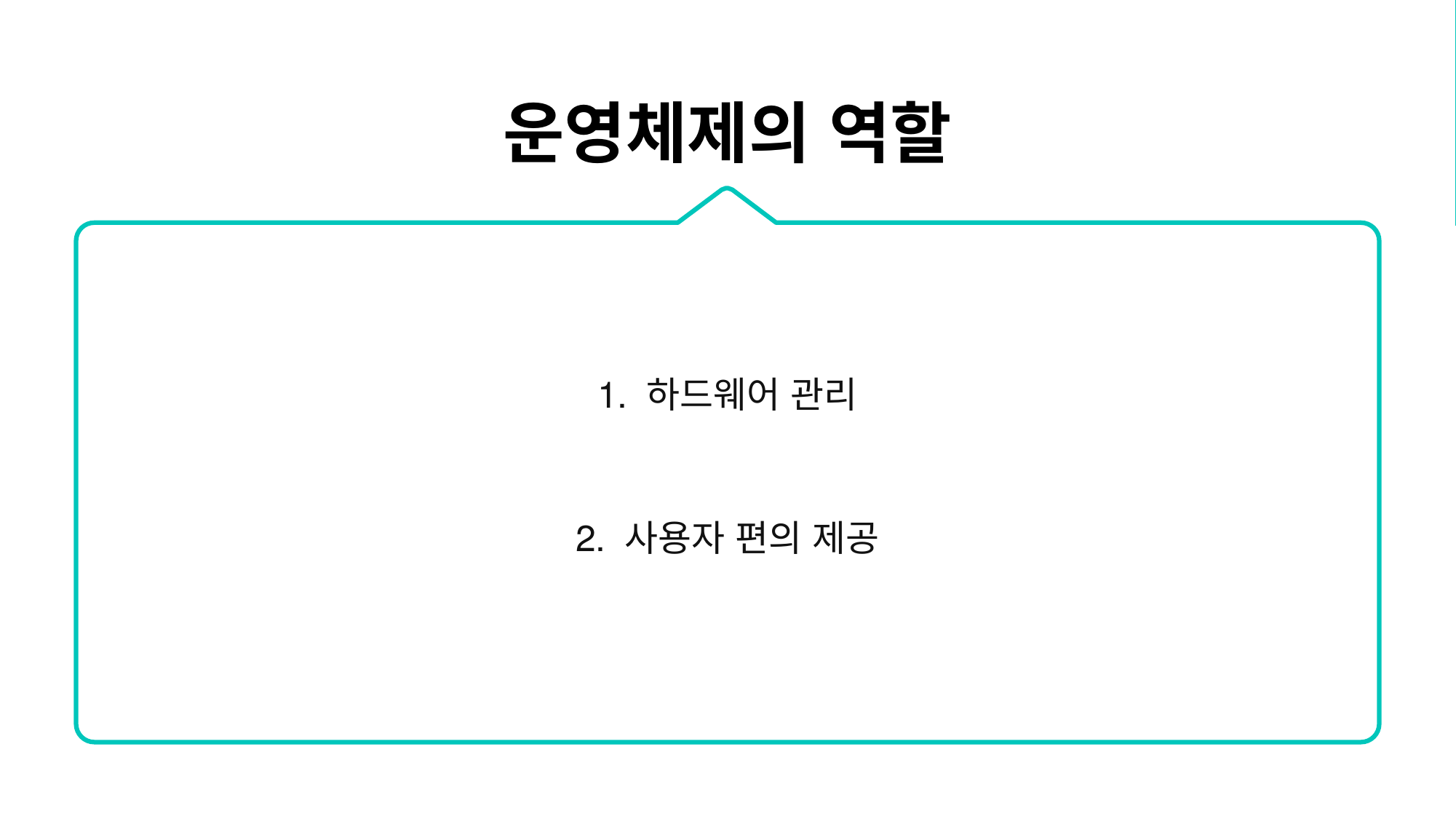

운영체제의 역할

1. 하드웨어 관리
2. 사용자 편의 제공